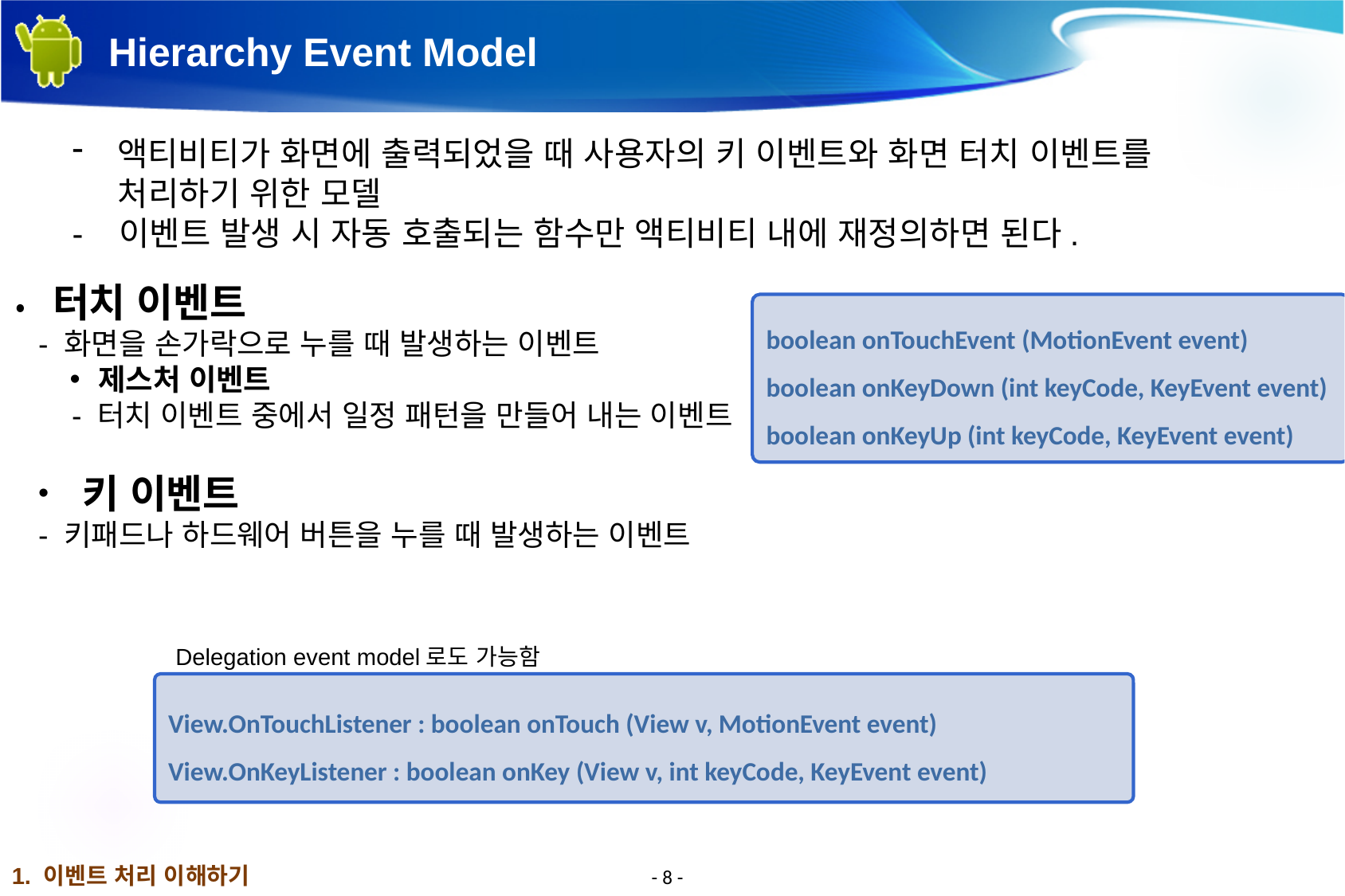

# Hierarchy Event Model
액티비티가 화면에 출력되었을 때 사용자의 키 이벤트와 화면 터치 이벤트를
    처리하기 위한 모델
-   이벤트 발생 시 자동 호출되는 함수만 액티비티 내에 재정의하면 된다.
•터치 이벤트
- 화면을 손가락으로 누를 때 발생하는 이벤트
제스처 이벤트
    - 터치 이벤트 중에서 일정 패턴을 만들어 내는 이벤트

 키 이벤트
- 키패드나 하드웨어 버튼을 누를 때 발생하는 이벤트
boolean onTouchEvent (MotionEvent event)
boolean onKeyDown (int keyCode, KeyEvent event)
boolean onKeyUp (int keyCode, KeyEvent event)
Delegation event model로도 가능함
View.OnTouchListener : boolean onTouch (View v, MotionEvent event)
View.OnKeyListener : boolean onKey (View v, int keyCode, KeyEvent event)
1. 이벤트 처리 이해하기